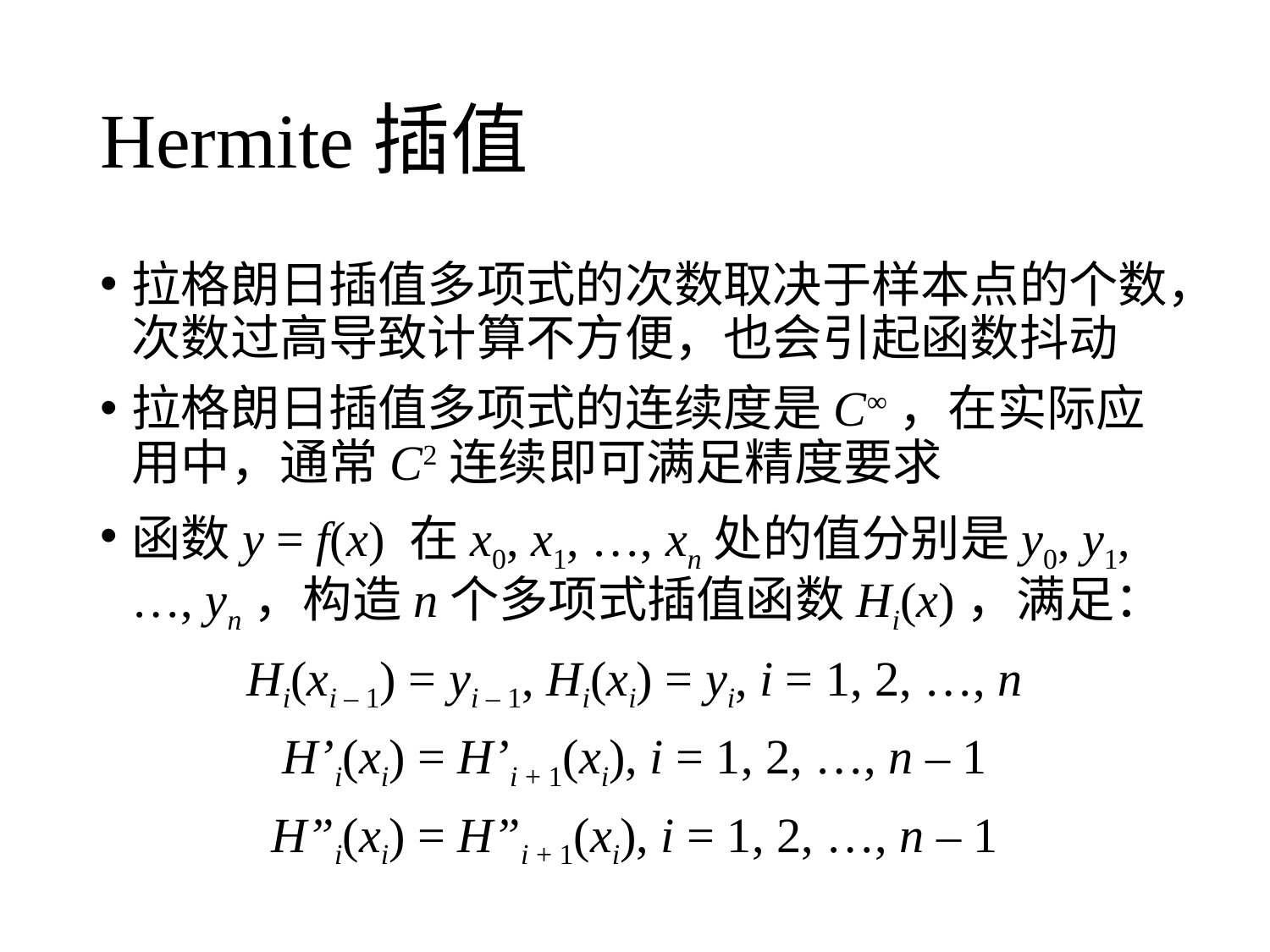

# Hermite插值
拉格朗日插值多项式的次数取决于样本点的个数，次数过高导致计算不方便，也会引起函数抖动
拉格朗日插值多项式的连续度是C∞，在实际应用中，通常C2连续即可满足精度要求
函数y = f(x) 在x0, x1, …, xn处的值分别是y0, y1, …, yn，构造n个多项式插值函数Hi(x)，满足：
Hi(xi – 1) = yi – 1, Hi(xi) = yi, i = 1, 2, …, n
H’i(xi) = H’i + 1(xi), i = 1, 2, …, n – 1
H”i(xi) = H”i + 1(xi), i = 1, 2, …, n – 1